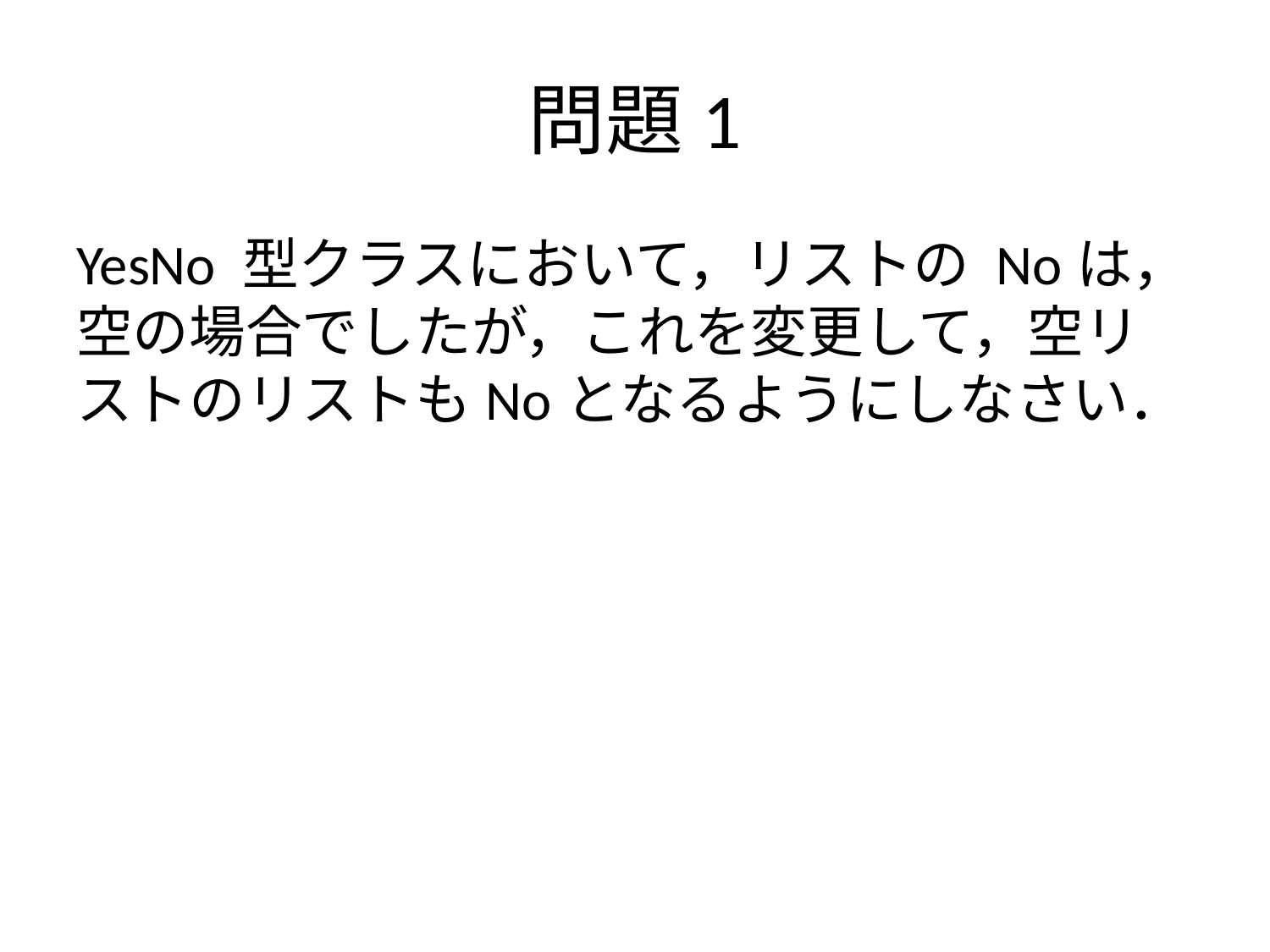

# 問題1
YesNo 型クラスにおいて，リストの Noは，空の場合でしたが，これを変更して，空リストのリストもNoとなるようにしなさい．